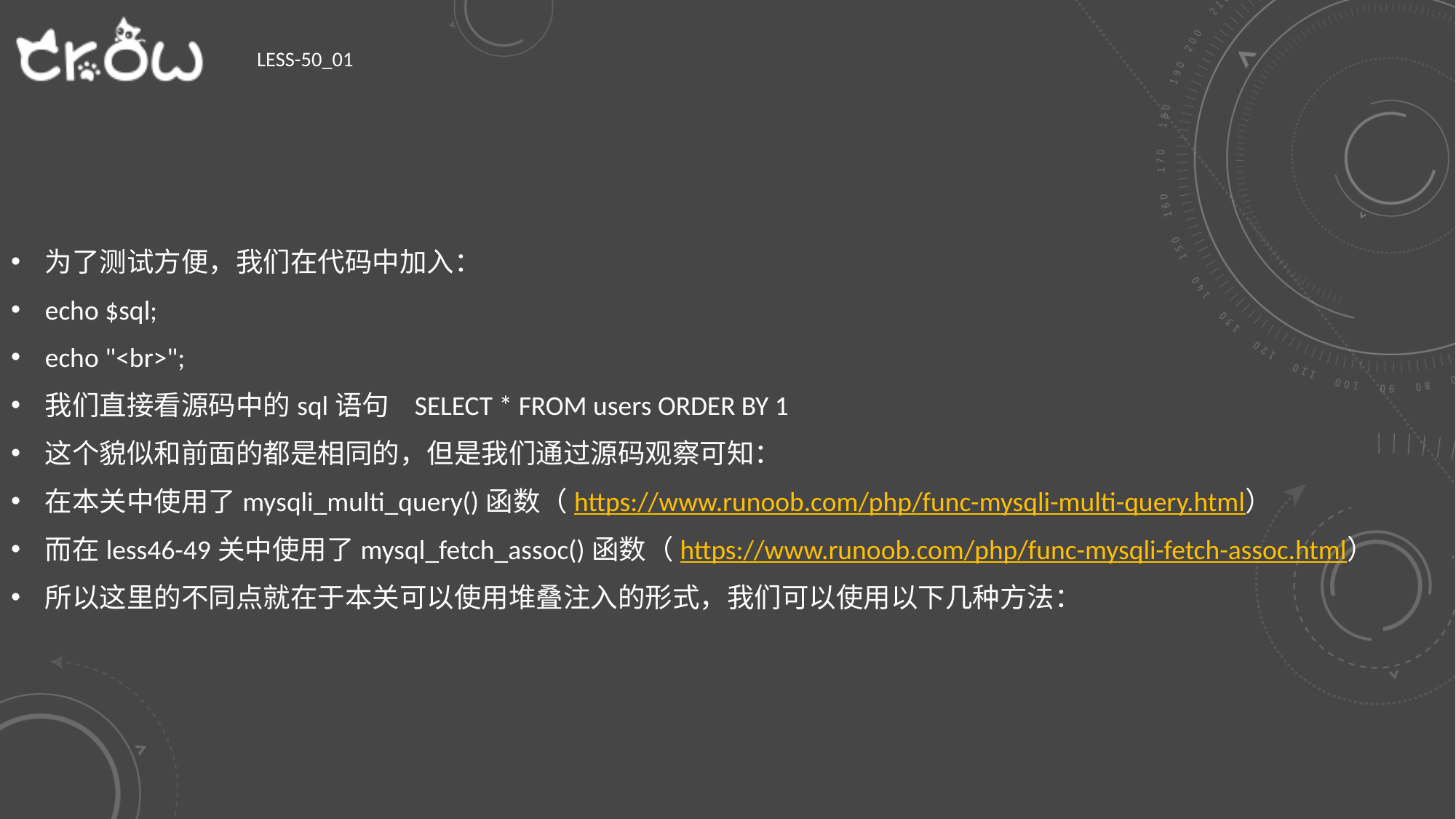

# Less-50_01
为了测试方便，我们在代码中加入：
echo $sql;
echo "<br>";
我们直接看源码中的sql语句   SELECT * FROM users ORDER BY 1
这个貌似和前面的都是相同的，但是我们通过源码观察可知：
在本关中使用了mysqli_multi_query()函数（https://www.runoob.com/php/func-mysqli-multi-query.html）
而在less46-49关中使用了mysql_fetch_assoc()函数（https://www.runoob.com/php/func-mysqli-fetch-assoc.html）
所以这里的不同点就在于本关可以使用堆叠注入的形式，我们可以使用以下几种方法：